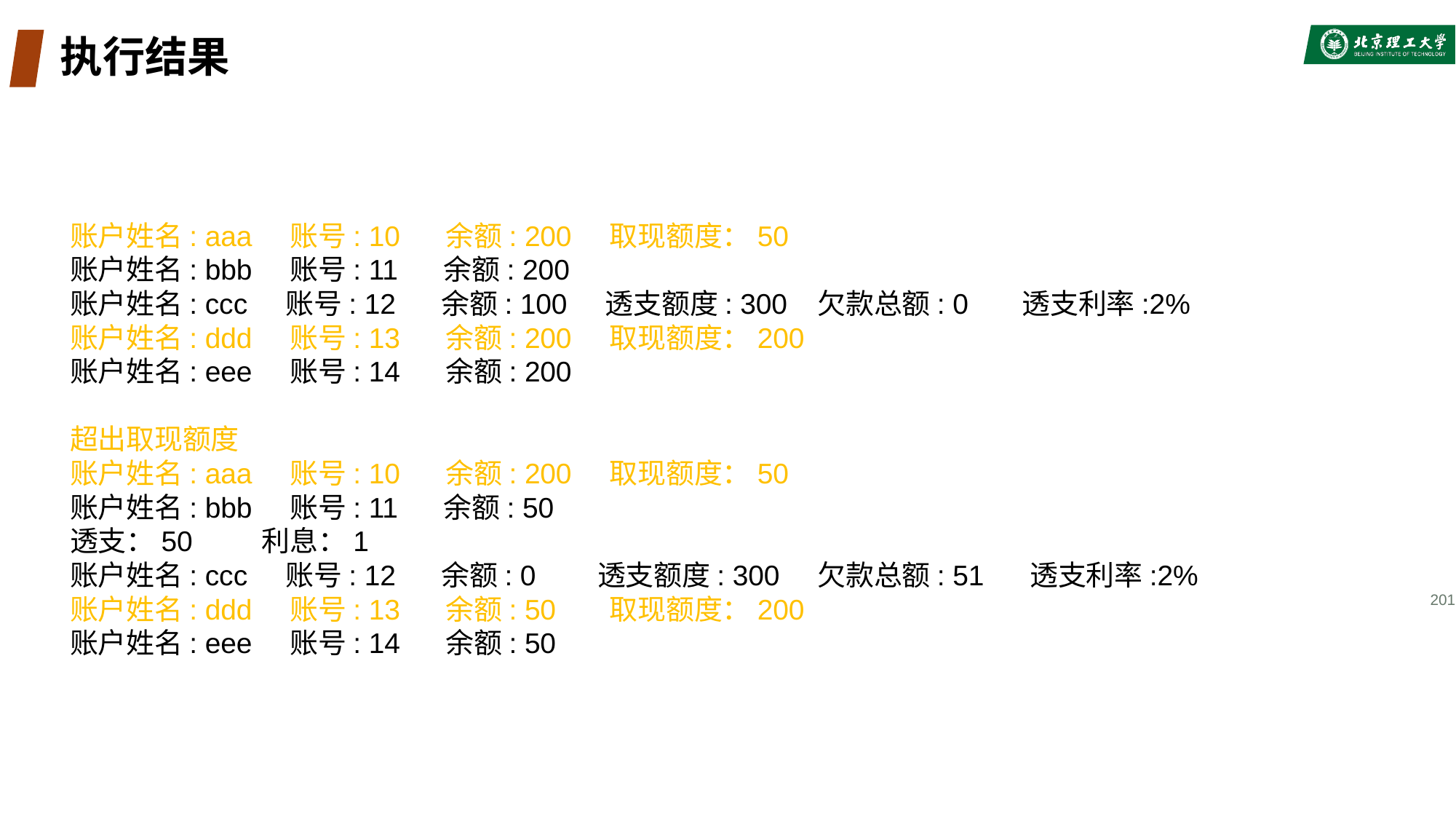

# 执行结果
账户姓名: aaa    账号: 10     余额: 200    取现额度：50
账户姓名: bbb    账号: 11     余额: 200
账户姓名: ccc    账号: 12     余额: 100    透支额度: 300   欠款总额: 0      透支利率:2%
账户姓名: ddd    账号: 13     余额: 200    取现额度：200
账户姓名: eee    账号: 14     余额: 200

超出取现额度
账户姓名: aaa    账号: 10     余额: 200    取现额度：50
账户姓名: bbb    账号: 11     余额: 50
透支：50        利息：1
账户姓名: ccc    账号: 12     余额: 0       透支额度: 300    欠款总额: 51     透支利率:2%
账户姓名: ddd    账号: 13     余额: 50      取现额度：200
账户姓名: eee    账号: 14     余额: 50
201